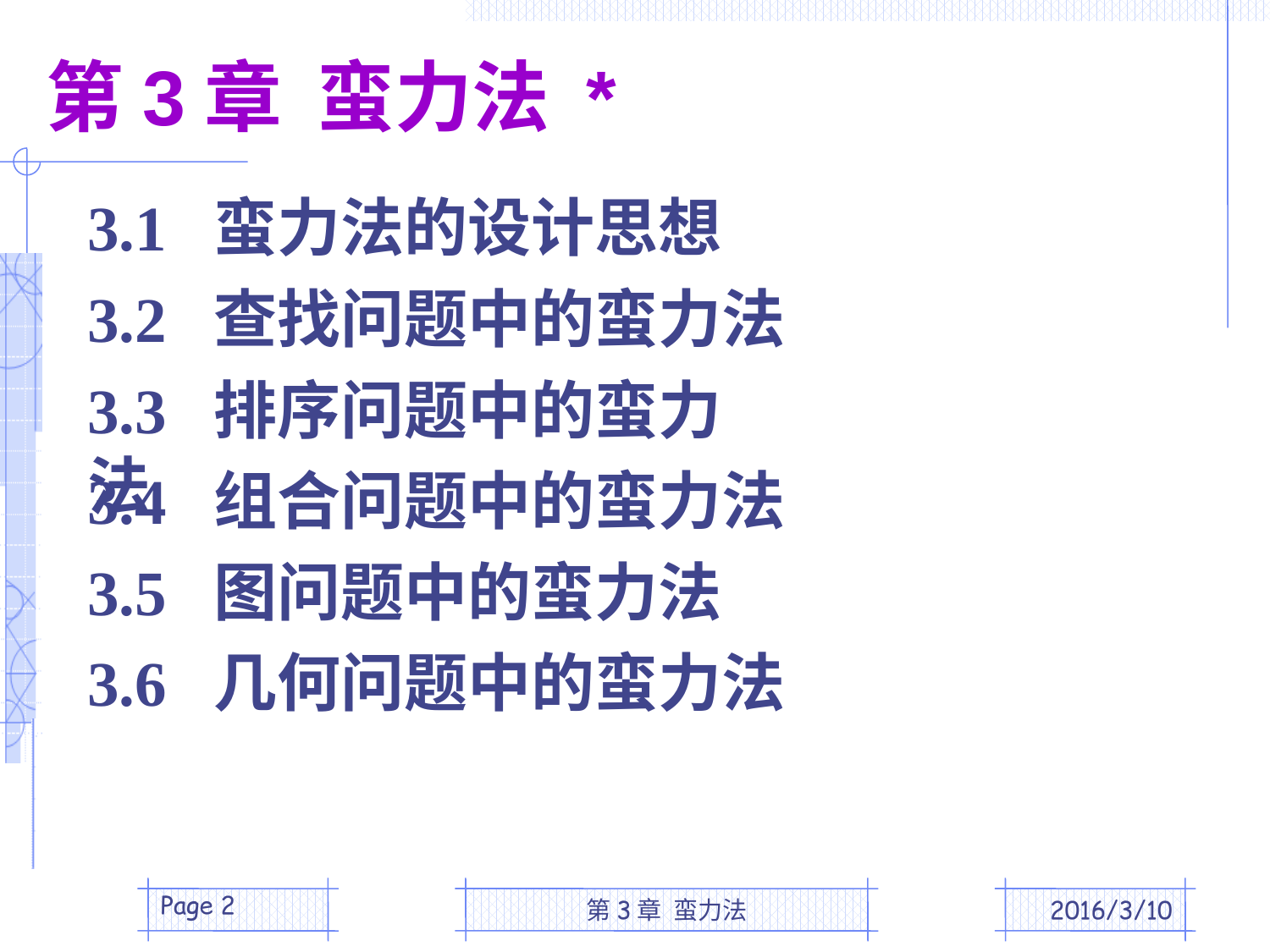

第3章  蛮力法 *
3.1  蛮力法的设计思想
3.2  查找问题中的蛮力法
3.3  排序问题中的蛮力法
3.4  组合问题中的蛮力法
3.5  图问题中的蛮力法
3.6  几何问题中的蛮力法
Page 2
第3章  蛮力法
2016/3/10